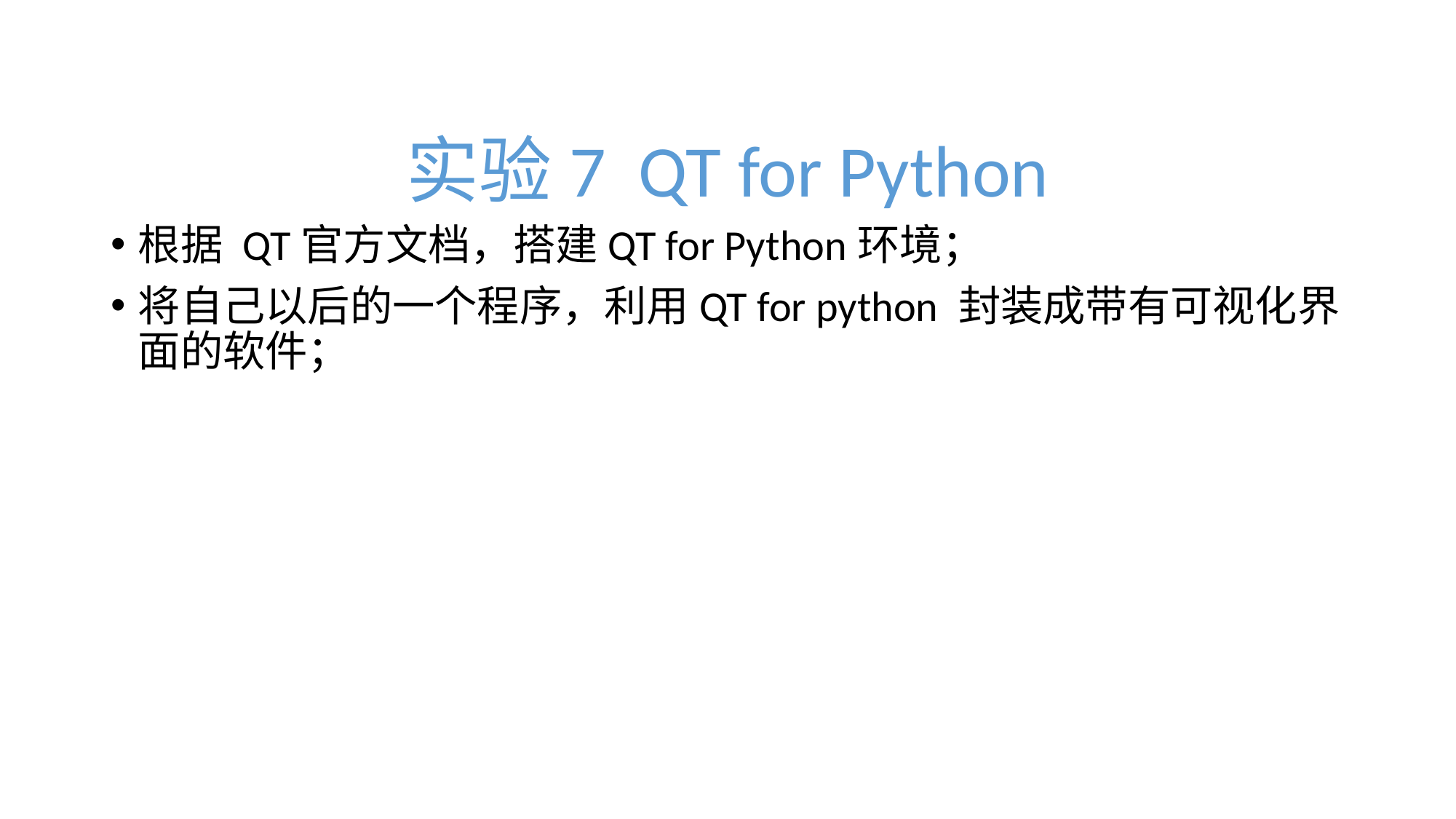

实验7  QT for Python
根据 QT官方文档，搭建QT for Python环境；
将自己以后的一个程序，利用QT for python 封装成带有可视化界面的软件；